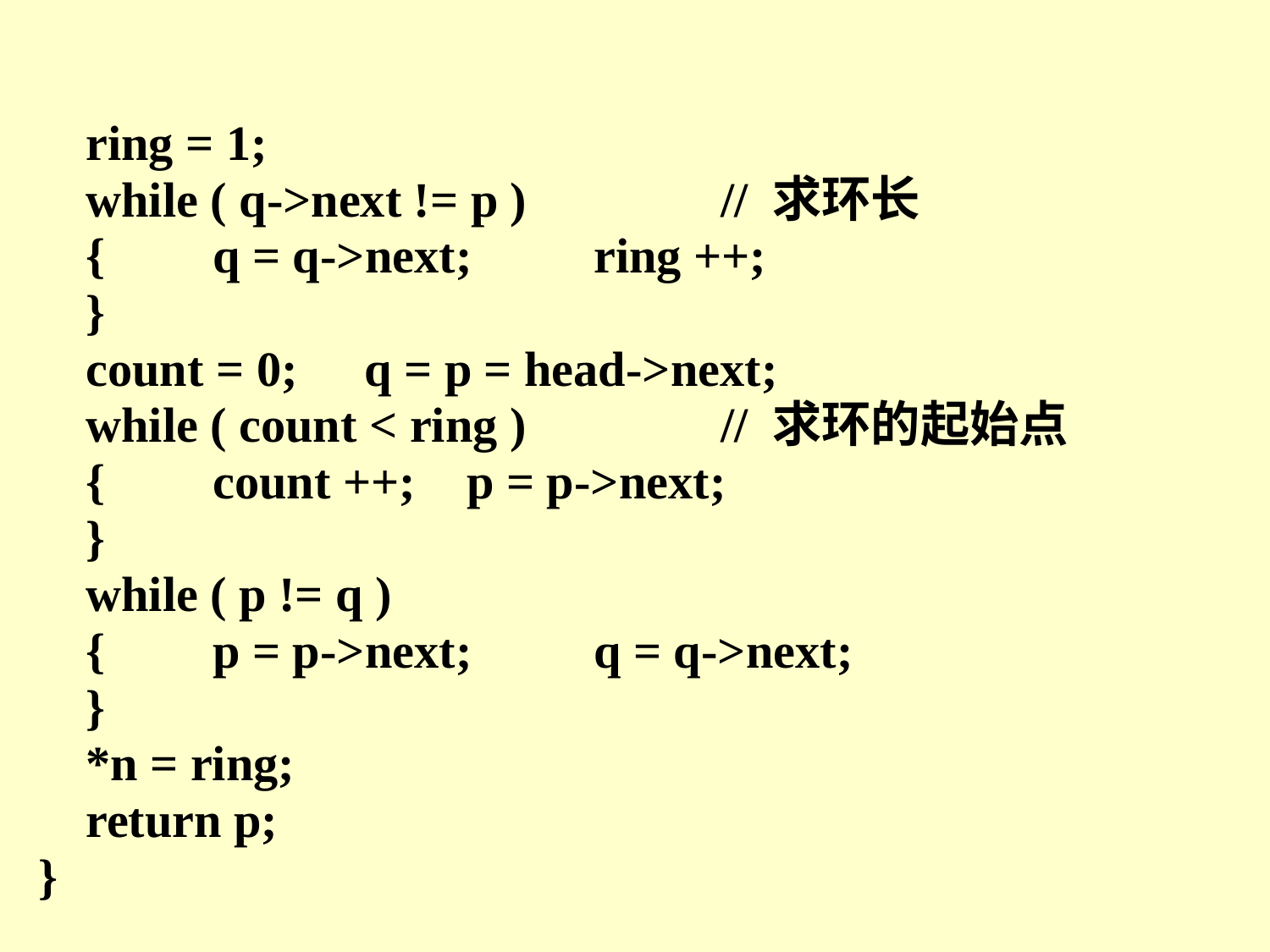

ring = 1;
	while ( q->next != p )  		// 求环长
	{	q = q->next;	ring ++;
	}
	count = 0;	  q = p = head->next;
	while ( count < ring )		// 求环的起始点
	{	count ++;	p = p->next;
	}
	while ( p != q )
	{	p = p->next;	q = q->next;
	}
	*n = ring;
	return p;
}